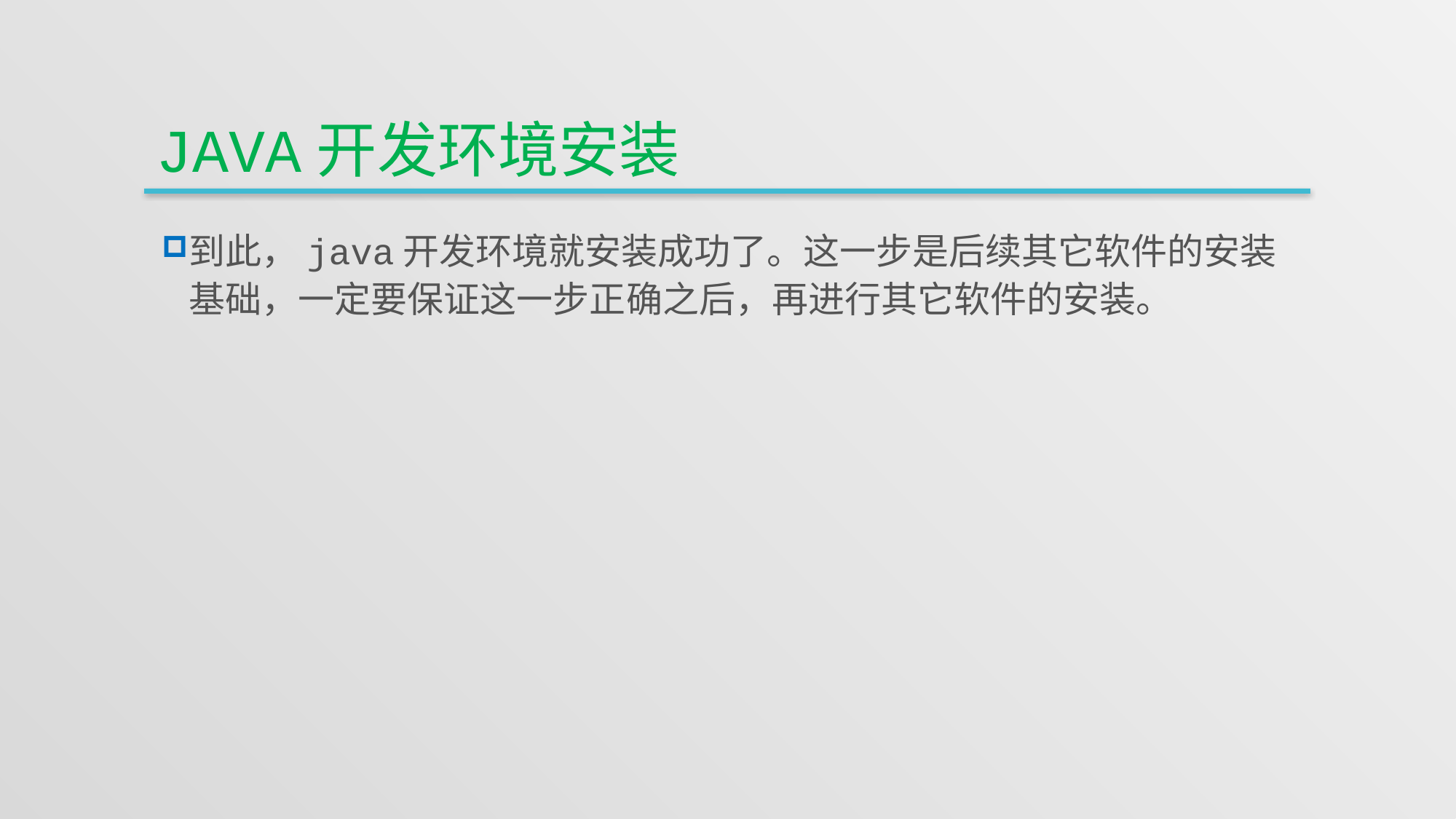

# java开发环境安装
到此，java开发环境就安装成功了。这一步是后续其它软件的安装基础，一定要保证这一步正确之后，再进行其它软件的安装。